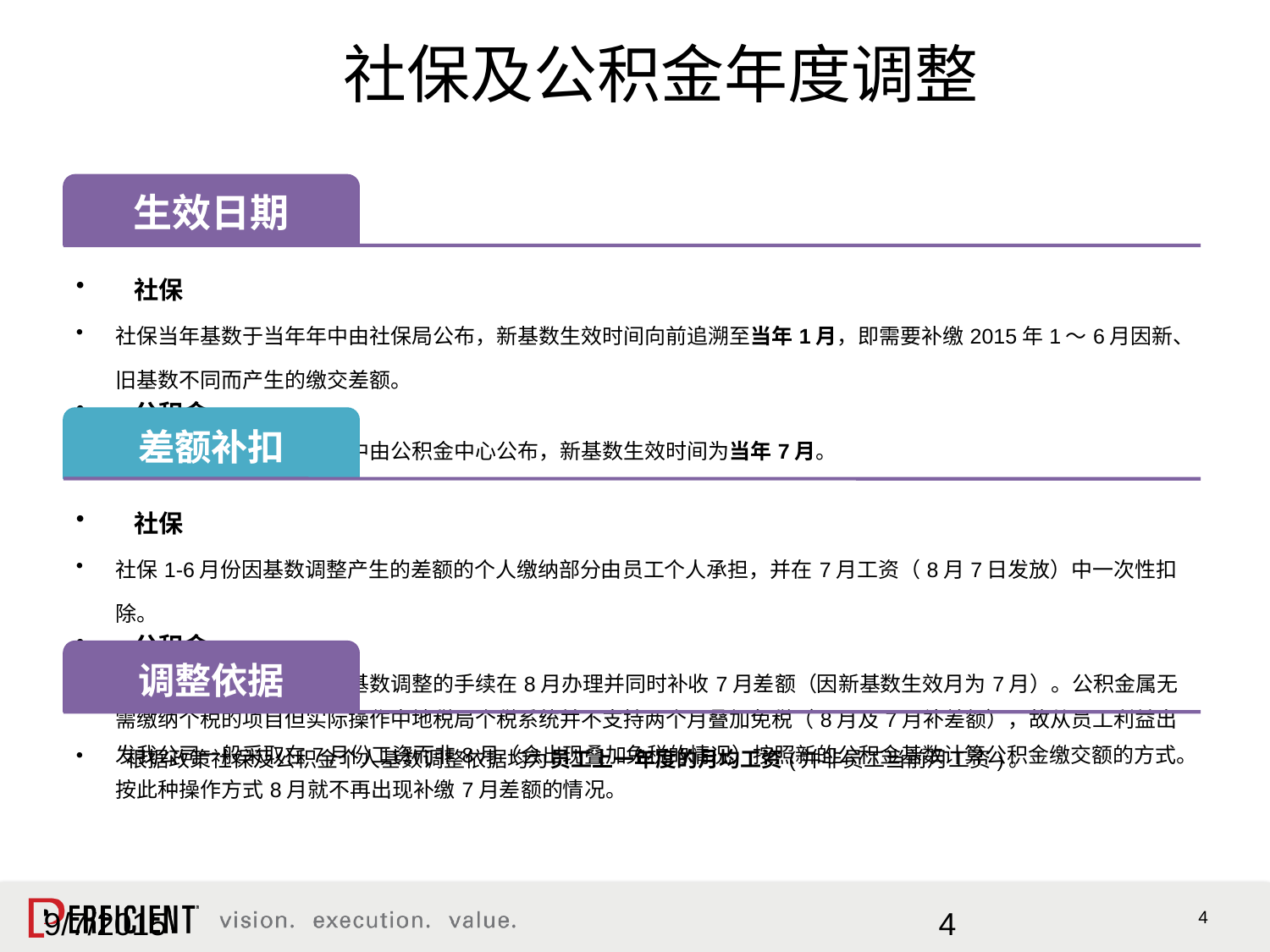

# 社保及公积金年度调整
生效日期
  社保
社保当年基数于当年年中由社保局公布，新基数生效时间向前追溯至当年1月，即需要补缴2015年1～6月因新、旧基数不同而产生的缴交差额。
差额补扣
  社保
社保1-6月份因基数调整产生的差额的个人缴纳部分由员工个人承担，并在7月工资（8月7日发放）中一次性扣除。
调整依据
 根据政策社保及公积金个人基数调整依据均为员工上一年度的月均工资(并非员工当前月工资)。
  公积金
公积金当年基数于当年年中由公积金中心公布，新基数生效时间为当年7月。
  公积金
9/7/2015
4